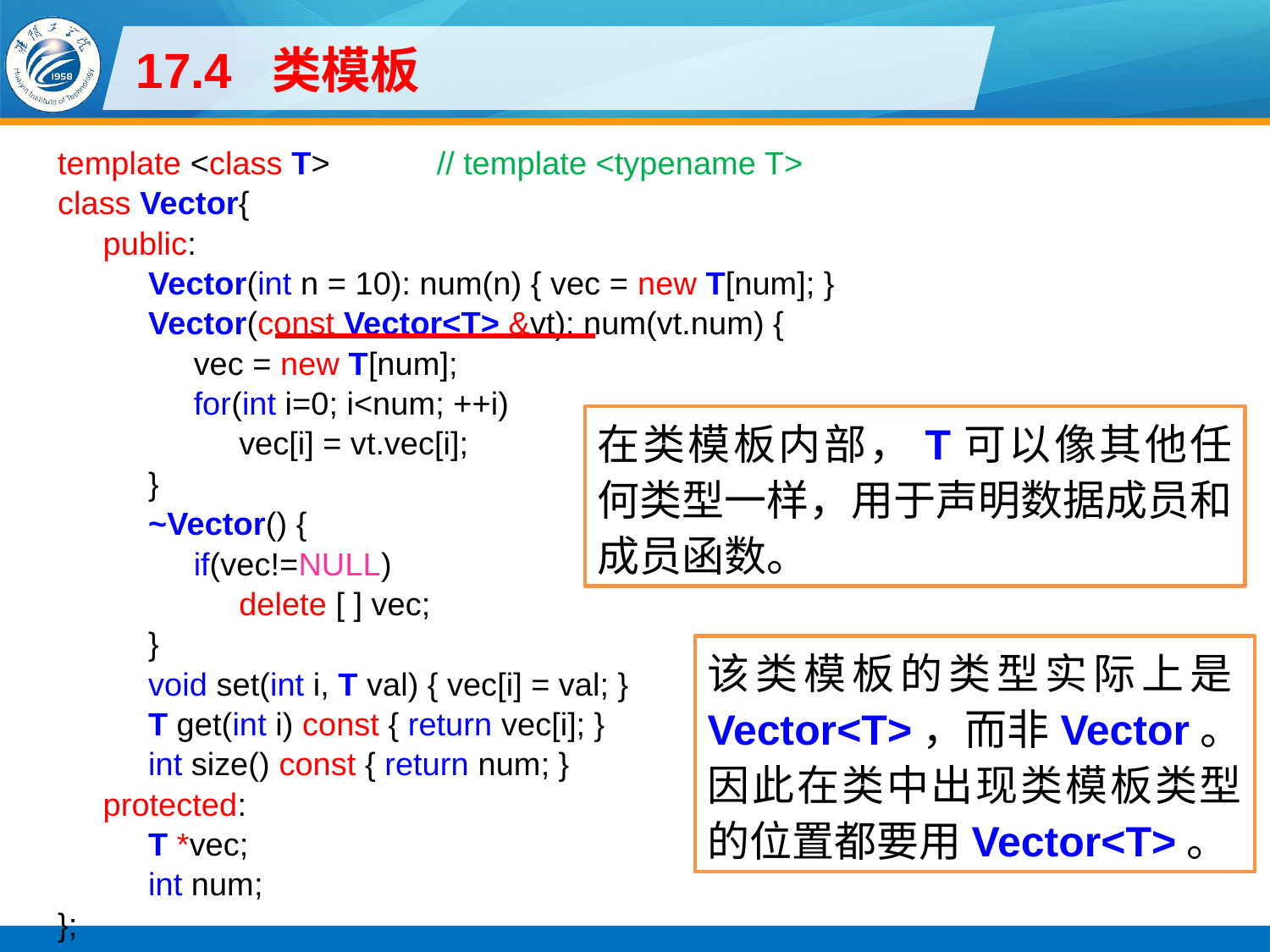

# 17.4  类模板
template <class T>            // template <typename T>
class Vector{
public:
Vector(int n = 10): num(n) { vec = new T[num]; }
Vector(const Vector<T> &vt): num(vt.num) {
vec = new T[num];
for(int i=0; i<num; ++i)
vec[i] = vt.vec[i];
}
~Vector() {
if(vec!=NULL)
delete [ ] vec;
}
void set(int i, T val) { vec[i] = val; }
T get(int i) const { return vec[i]; }
int size() const { return num; }
protected:
T *vec;
int num;
};
在类模板内部，T可以像其他任何类型一样，用于声明数据成员和成员函数。
该类模板的类型实际上是Vector<T>，而非Vector。因此在类中出现类模板类型的位置都要用Vector<T>。